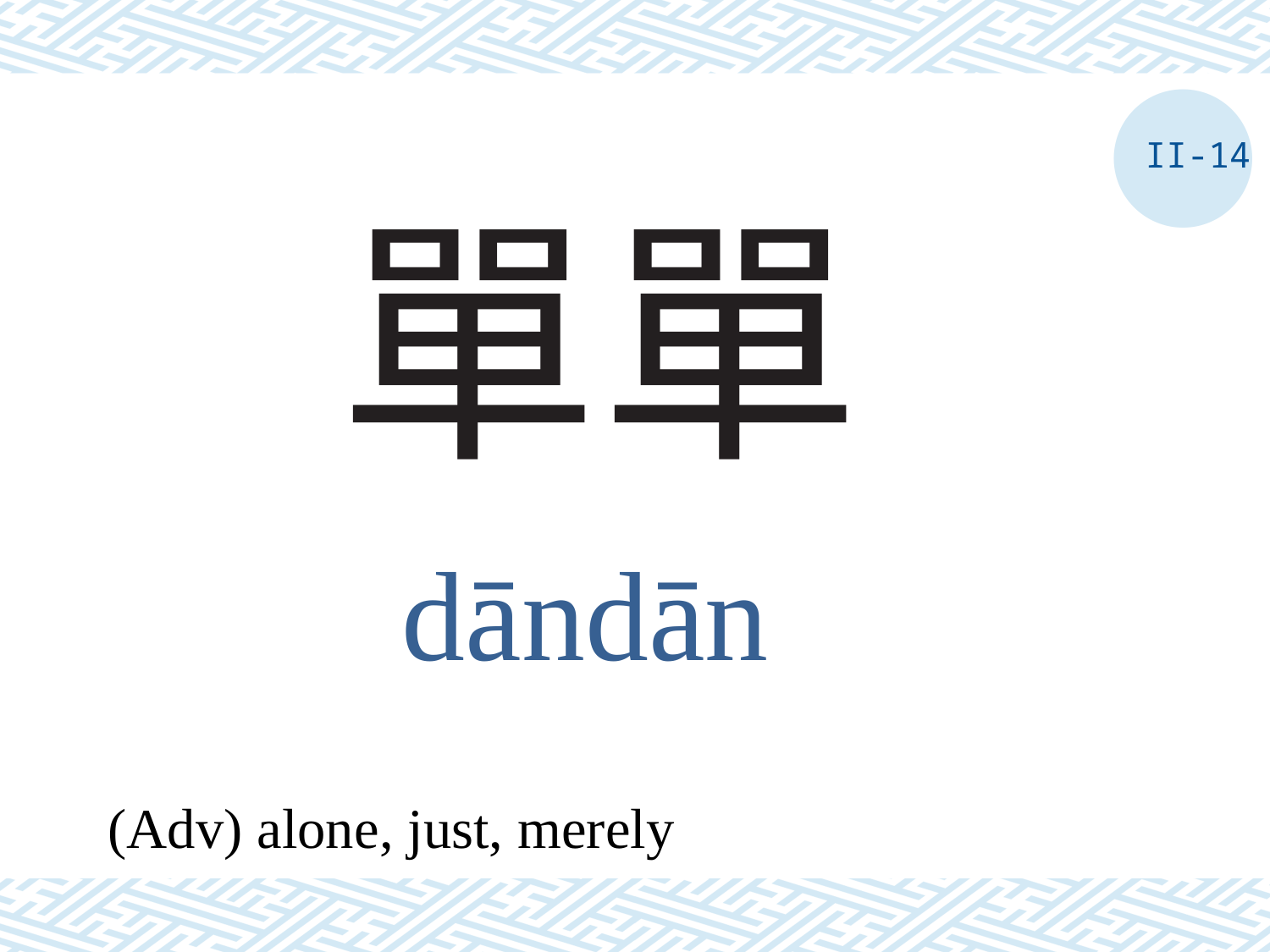

II-14

# 單單
dāndān
(Adv) alone, just, merely